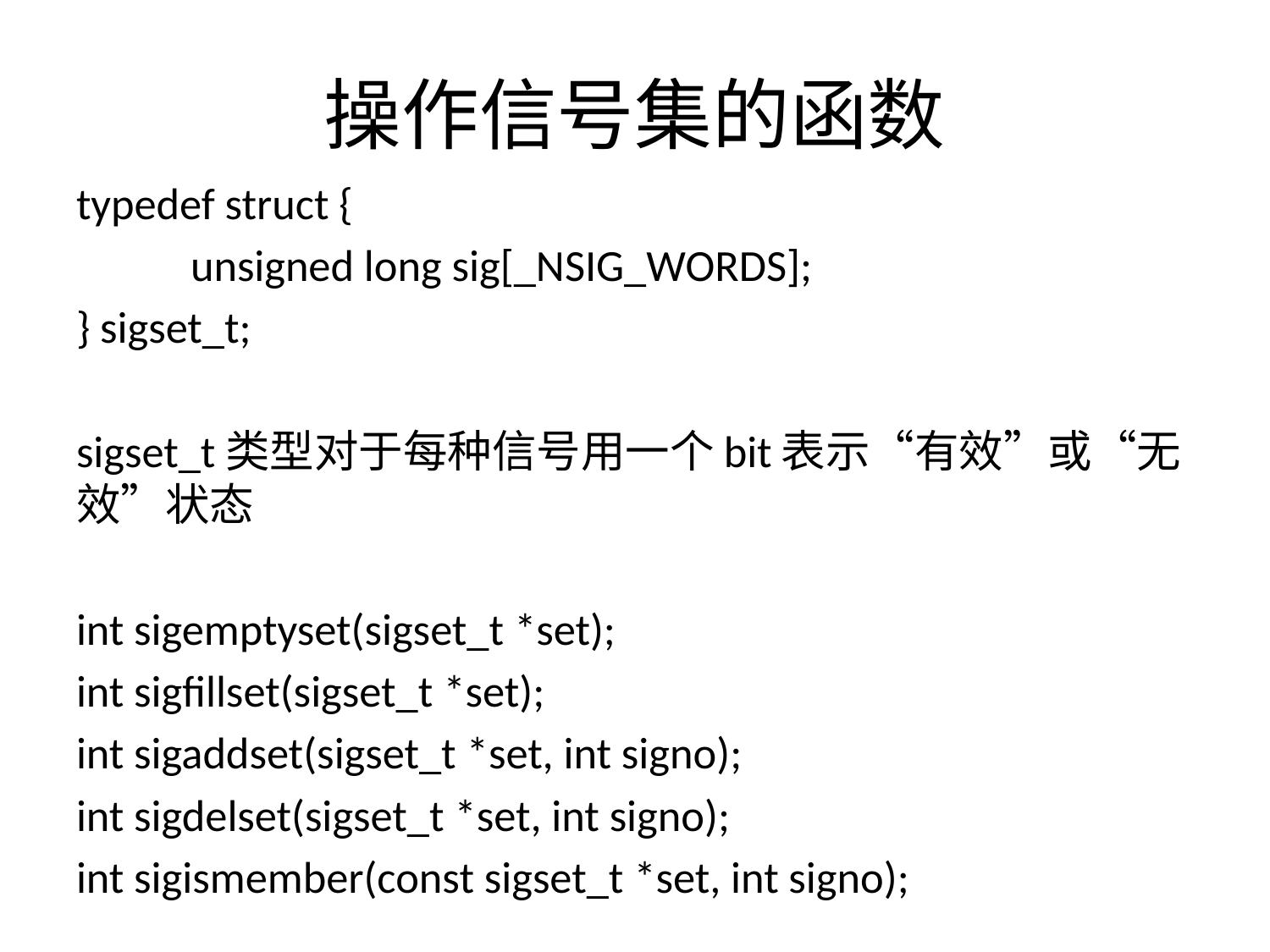

# 操作信号集的函数
typedef struct {
	unsigned long sig[_NSIG_WORDS];
} sigset_t;

sigset_t类型对于每种信号用一个bit表示“有效”或“无效”状态

int sigemptyset(sigset_t *set);
int sigfillset(sigset_t *set);
int sigaddset(sigset_t *set, int signo);
int sigdelset(sigset_t *set, int signo);
int sigismember(const sigset_t *set, int signo);